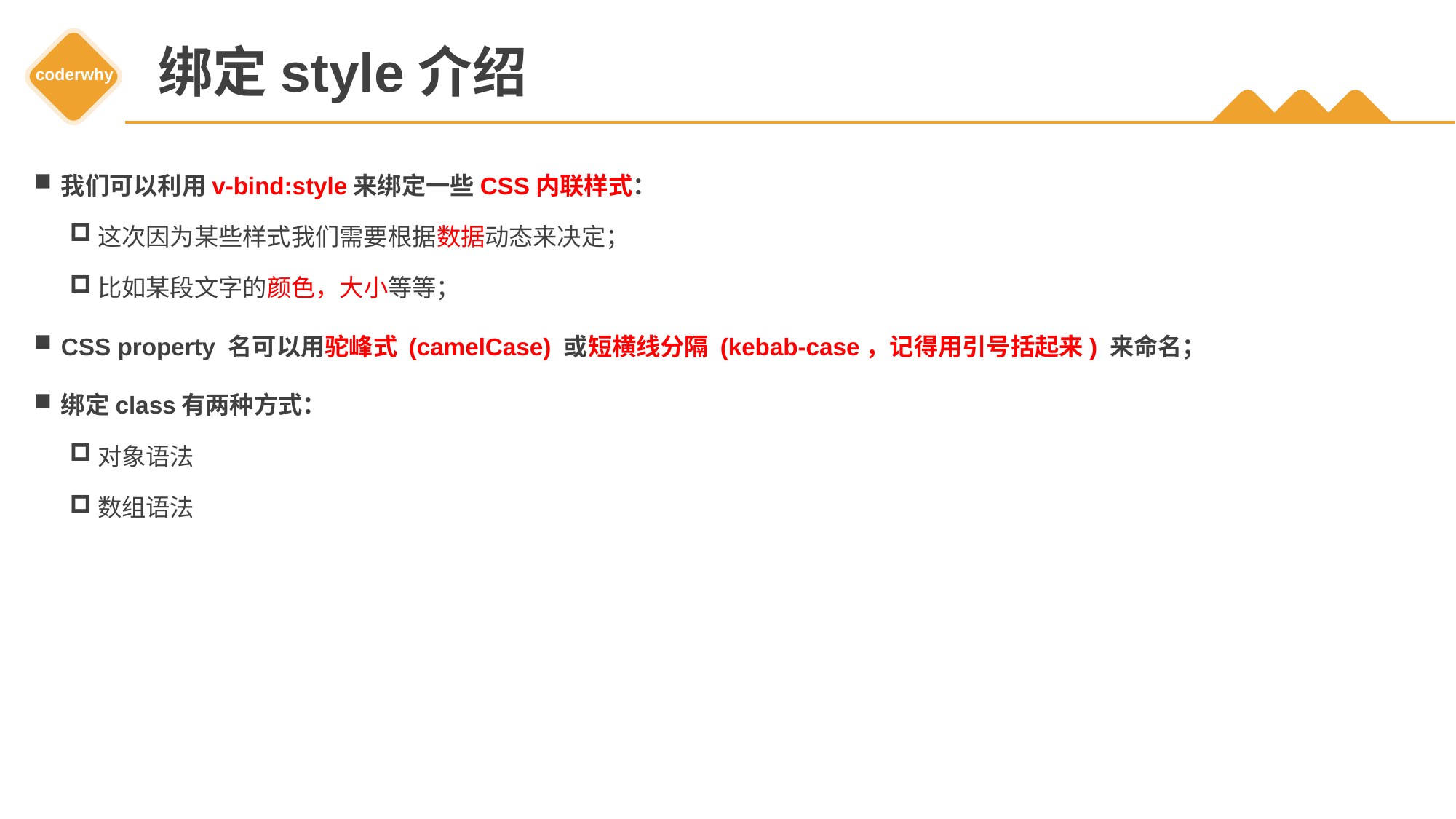

# 绑定style介绍
我们可以利用v-bind:style来绑定一些CSS内联样式：
这次因为某些样式我们需要根据数据动态来决定；
比如某段文字的颜色，大小等等；
CSS property 名可以用驼峰式 (camelCase) 或短横线分隔 (kebab-case，记得用引号括起来) 来命名；
绑定class有两种方式：
对象语法
数组语法